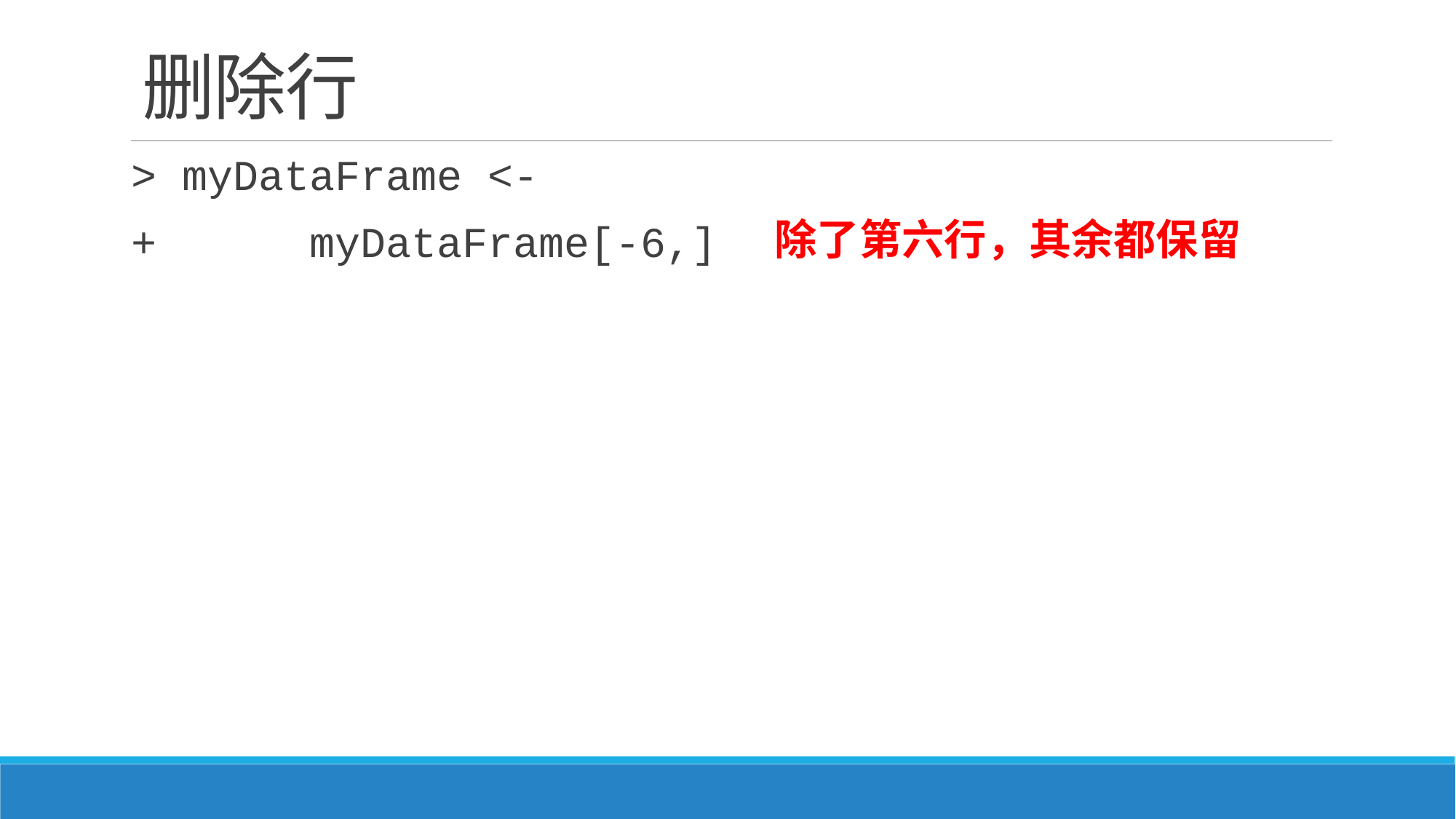

# 删除行
> myDataFrame <-
+      myDataFrame[-6,]
除了第六行，其余都保留